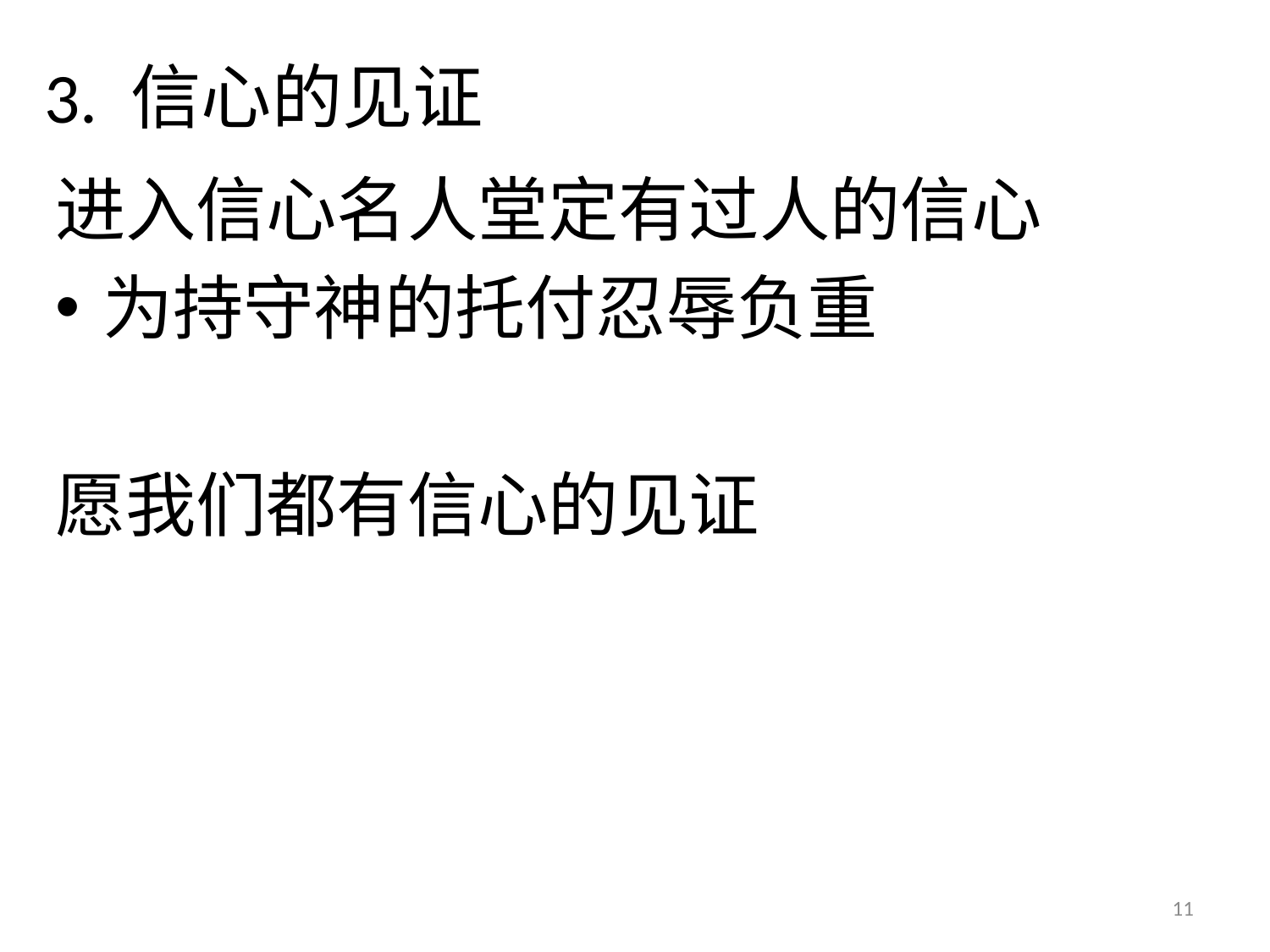

# 3. 信心的见证
进入信心名人堂定有过人的信心
为持守神的托付忍辱负重

愿我们都有信心的见证
11